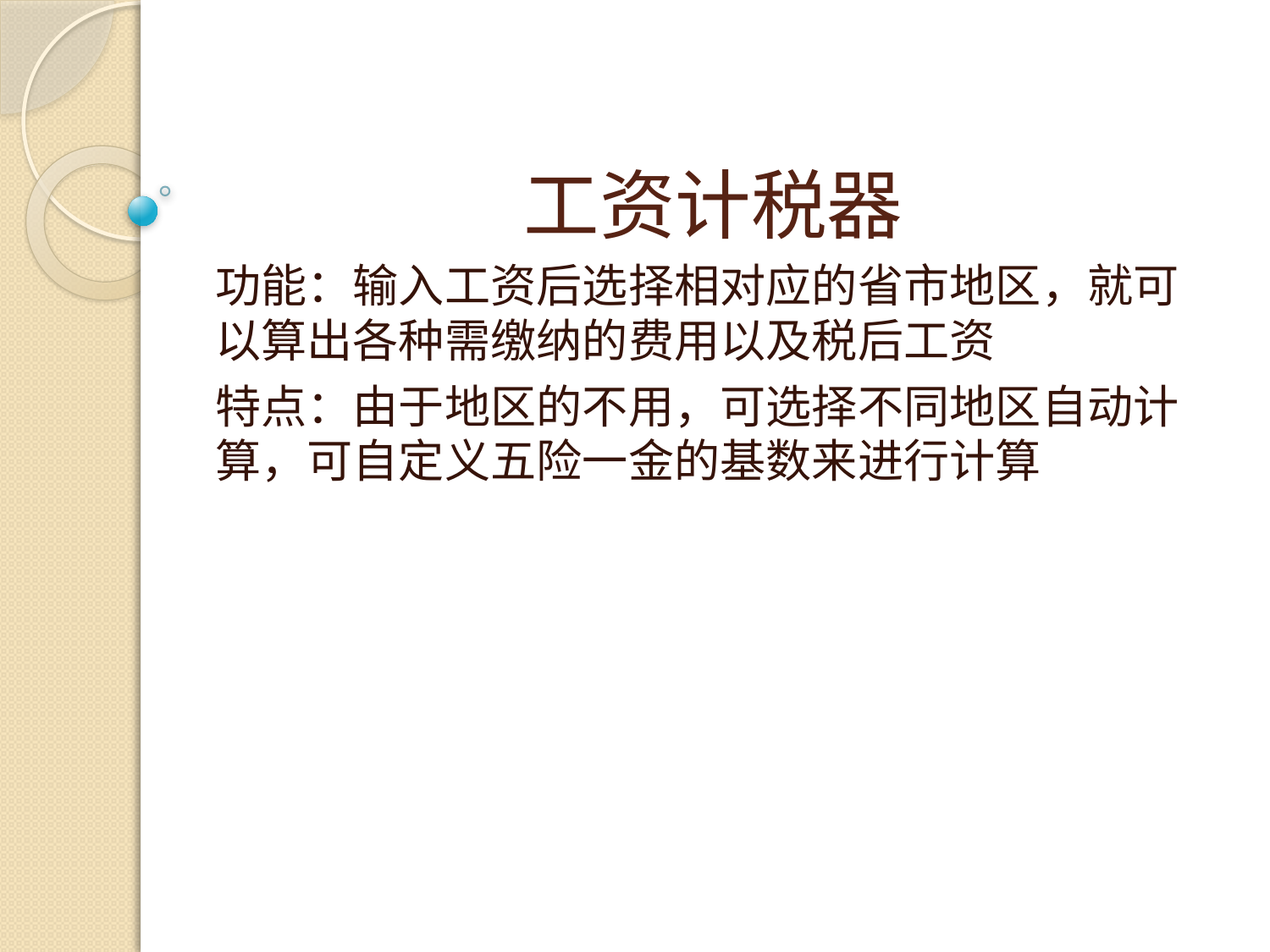

# 工资计税器
功能：输入工资后选择相对应的省市地区，就可以算出各种需缴纳的费用以及税后工资
特点：由于地区的不用，可选择不同地区自动计算，可自定义五险一金的基数来进行计算